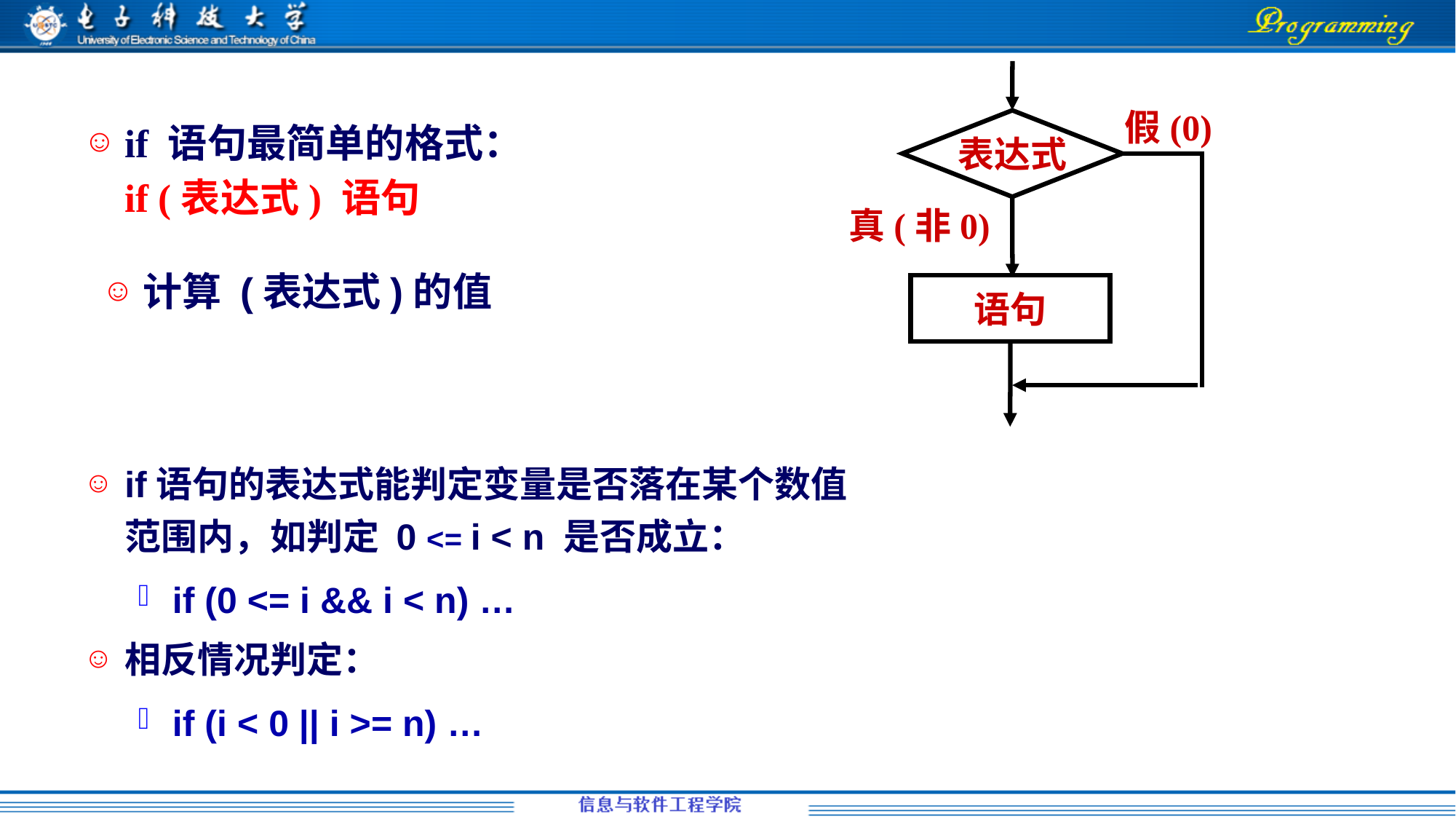

表达式
假(0)
if 语句最简单的格式：
	if (表达式) 语句
真(非0)
计算 (表达式)的值
语句
if语句的表达式能判定变量是否落在某个数值范围内，如判定 0 <= i < n 是否成立：
if (0 <= i && i < n) …
相反情况判定：
if (i < 0 || i >= n) …